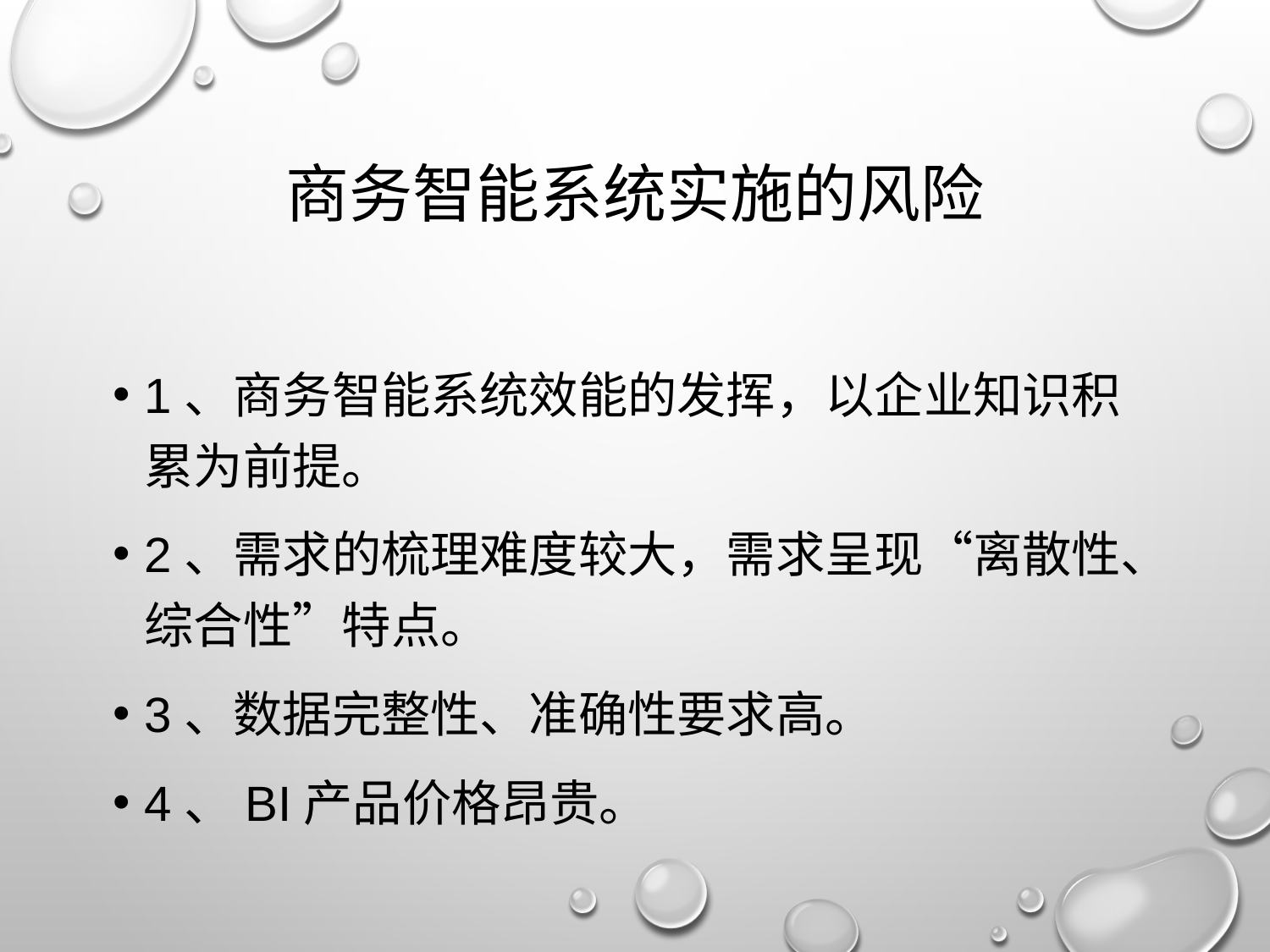

# 商务智能系统实施的风险
1、商务智能系统效能的发挥，以企业知识积累为前提。
2、需求的梳理难度较大，需求呈现“离散性、综合性”特点。
3、数据完整性、准确性要求高。
4、BI产品价格昂贵。